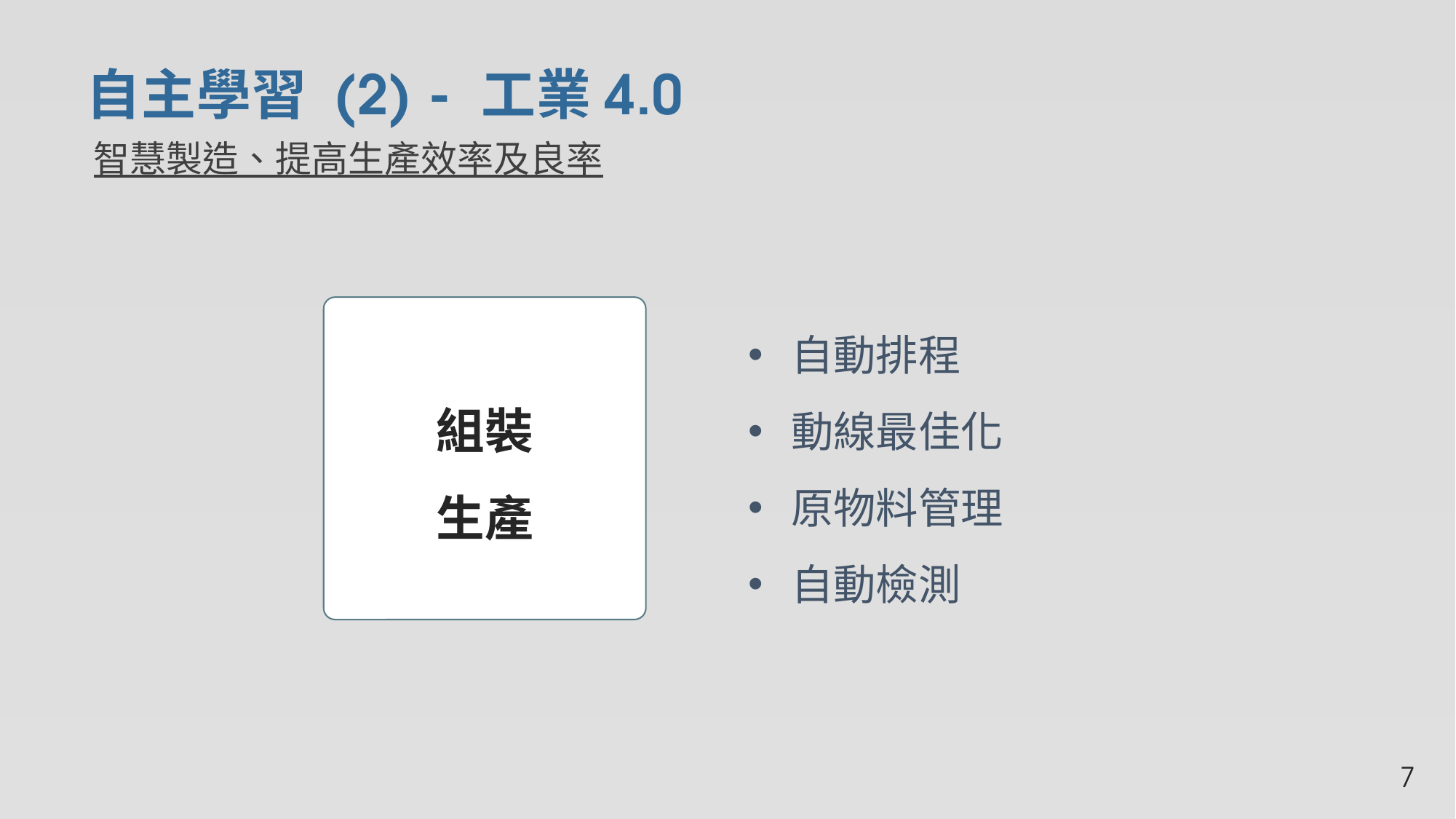

自主學習 (2) - 工業4.0
智慧製造、提高生產效率及良率
組裝
生產
自動排程
動線最佳化
原物料管理
自動檢測
7